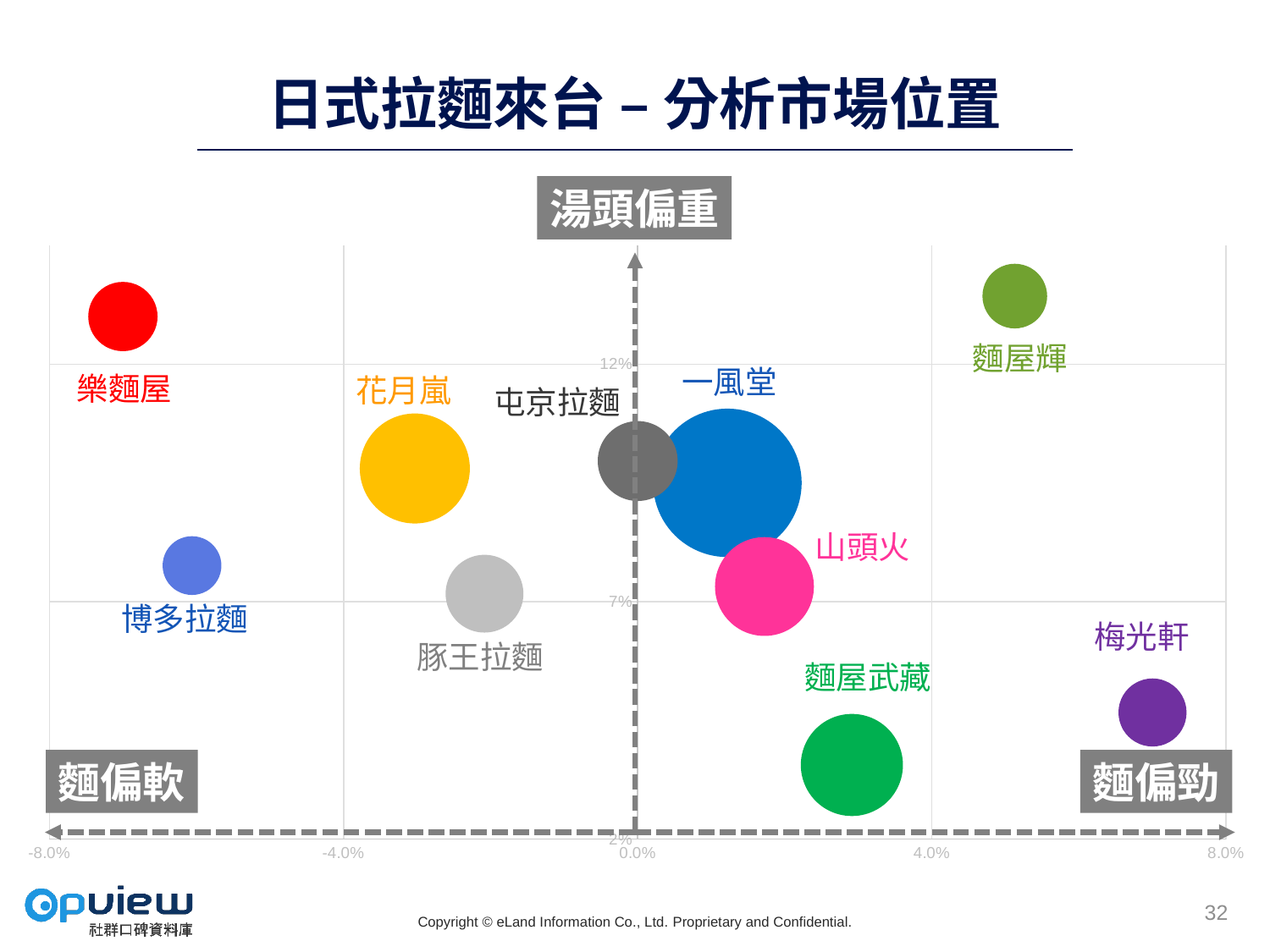

# 日式拉麵來台 – 分析市場位置
湯頭偏重

### Chart

| Category | 一風堂 | 花月嵐 | 麵屋武藏 | 山頭火 | 屯京拉麵 | 豚王拉麵 | 樂麵屋 | 梅光軒 | 麵屋輝 | 博多拉麵 |
|---|---|---|---|---|---|---|---|---|---|---|
麵屋輝
一風堂
樂麵屋
花月嵐
屯京拉麵
山頭火
博多拉麵
梅光軒
豚王拉麵
麵屋武藏
麵偏軟
麵偏勁
32